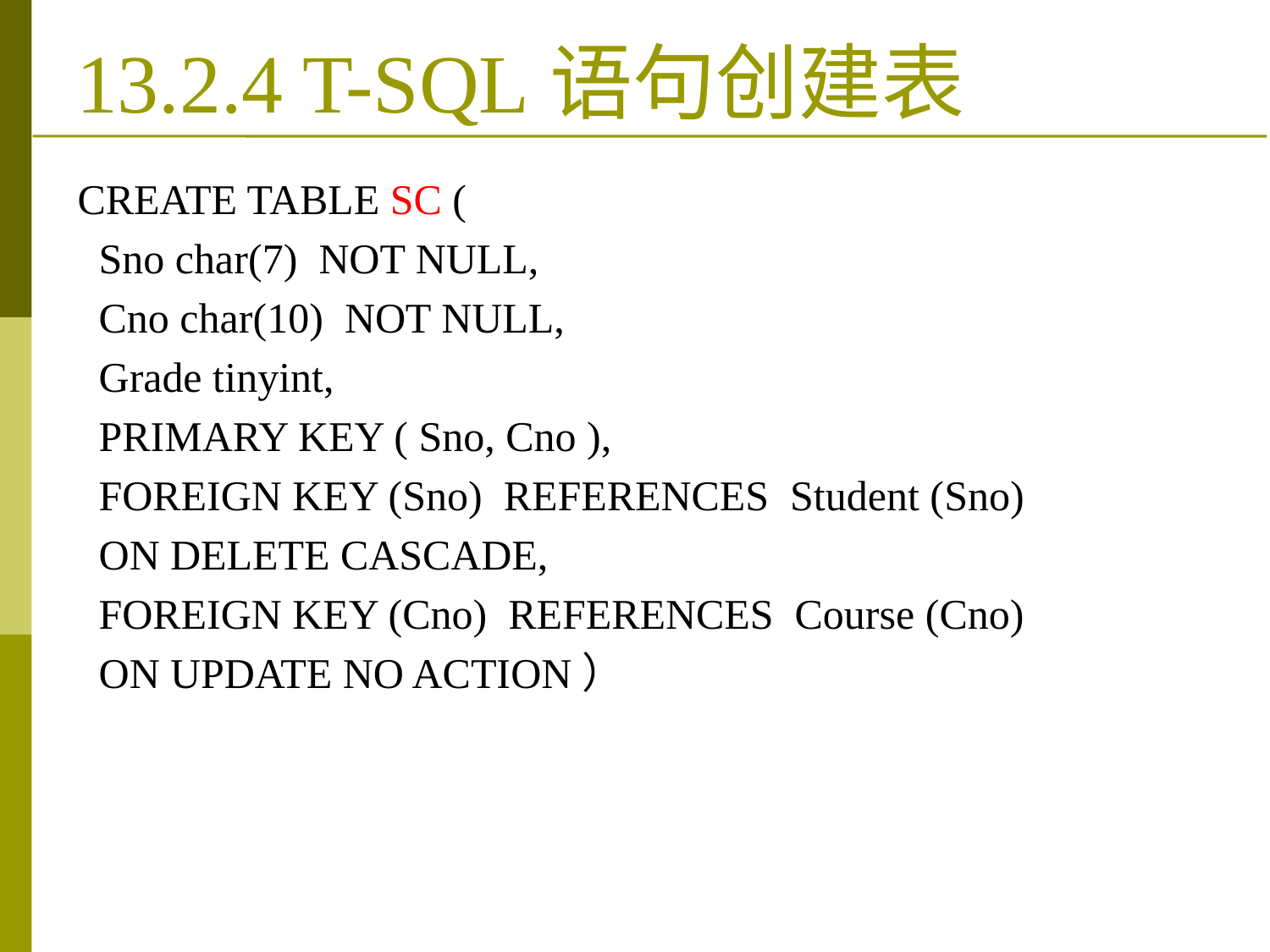

# 13.2.4 T-SQL语句创建表

CREATE TABLE SC (
  Sno char(7)  NOT NULL,
  Cno char(10)  NOT NULL,
  Grade tinyint,
  PRIMARY KEY ( Sno, Cno ),
  FOREIGN KEY (Sno)  REFERENCES  Student (Sno)
  ON DELETE CASCADE,
  FOREIGN KEY (Cno)  REFERENCES  Course (Cno)
  ON UPDATE NO ACTION）